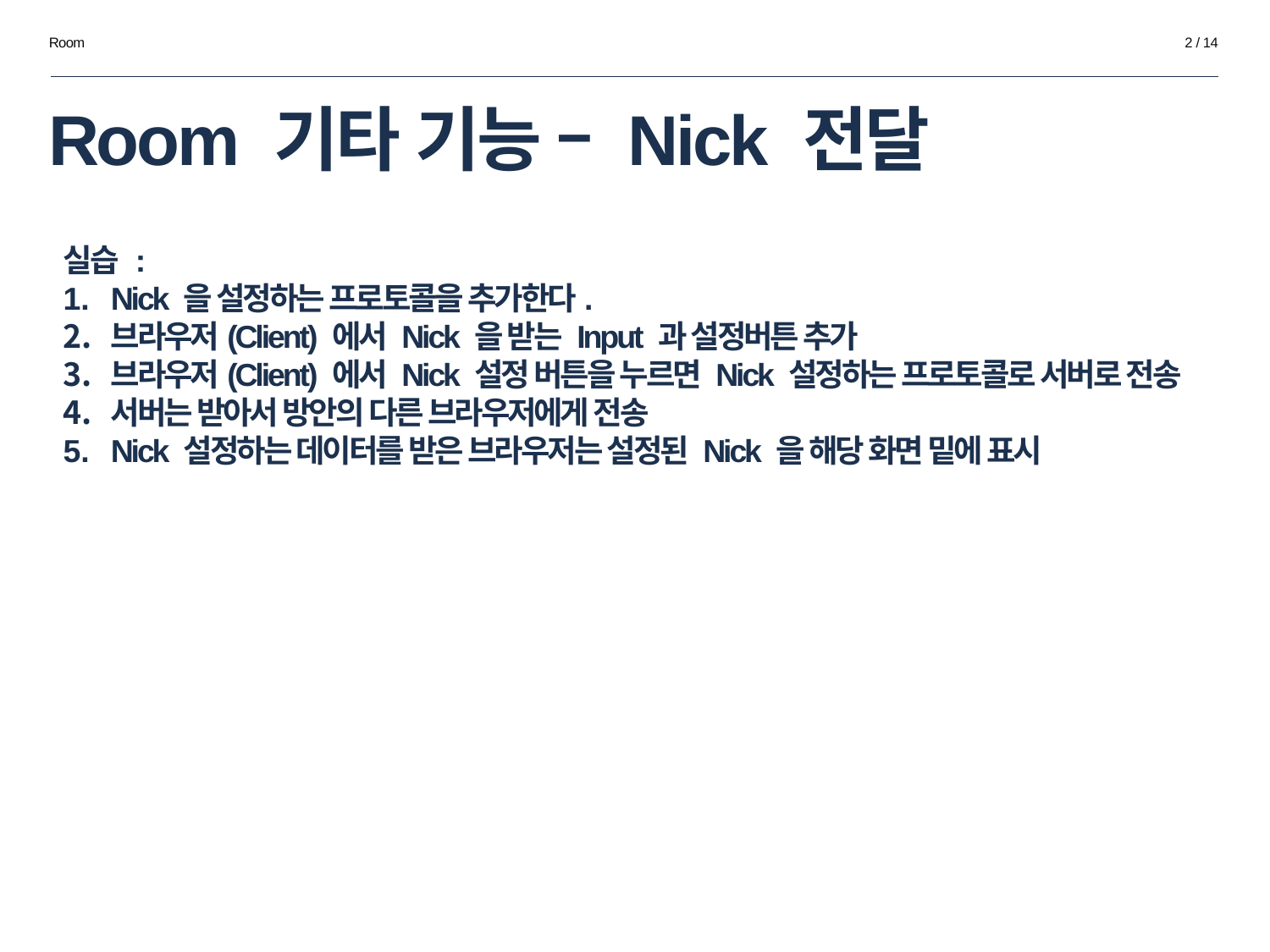

Room
2 / 14
# Room 기타 기능 – Nick 전달

실습 :
Nick 을 설정하는 프로토콜을 추가한다.
브라우저(Client) 에서 Nick 을 받는 Input 과 설정버튼 추가
브라우저(Client) 에서 Nick 설정 버튼을 누르면 Nick 설정하는 프로토콜로 서버로 전송
서버는 받아서 방안의 다른 브라우저에게 전송
Nick 설정하는 데이터를 받은 브라우저는 설정된 Nick 을 해당 화면 밑에 표시